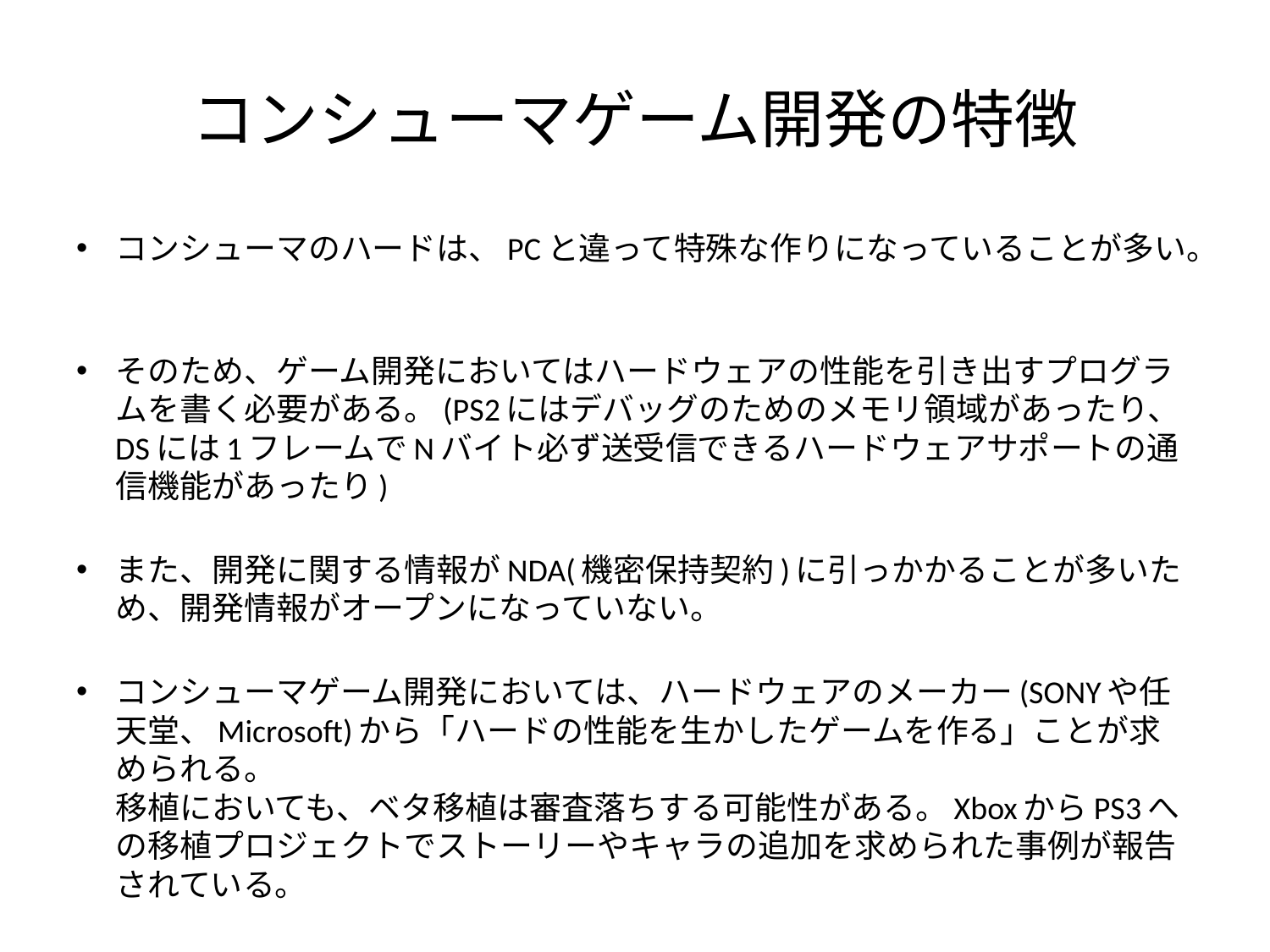

# コンシューマゲーム開発の特徴
コンシューマのハードは、PCと違って特殊な作りになっていることが多い。
そのため、ゲーム開発においてはハードウェアの性能を引き出すプログラムを書く必要がある。(PS2にはデバッグのためのメモリ領域があったり、DSには1フレームでNバイト必ず送受信できるハードウェアサポートの通信機能があったり)
また、開発に関する情報がNDA(機密保持契約)に引っかかることが多いため、開発情報がオープンになっていない。
コンシューマゲーム開発においては、ハードウェアのメーカー(SONYや任天堂、Microsoft)から「ハードの性能を生かしたゲームを作る」ことが求められる。
移植においても、ベタ移植は審査落ちする可能性がある。XboxからPS3への移植プロジェクトでストーリーやキャラの追加を求められた事例が報告されている。